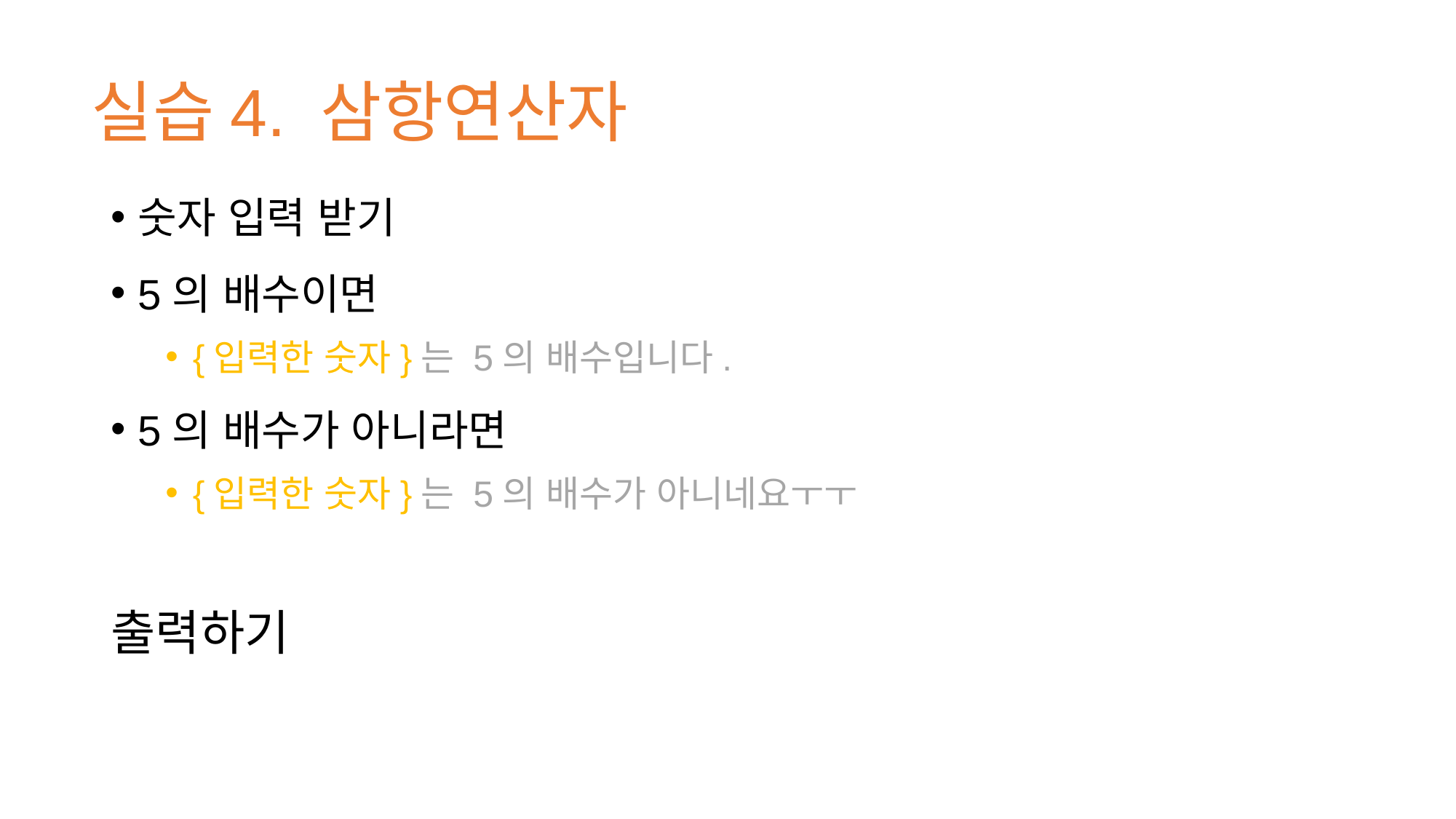

실습4. 삼항연산자
숫자 입력 받기
5의 배수이면
{입력한 숫자}는 5의 배수입니다.
5의 배수가 아니라면
{입력한 숫자}는 5의 배수가 아니네요ㅜㅜ

출력하기